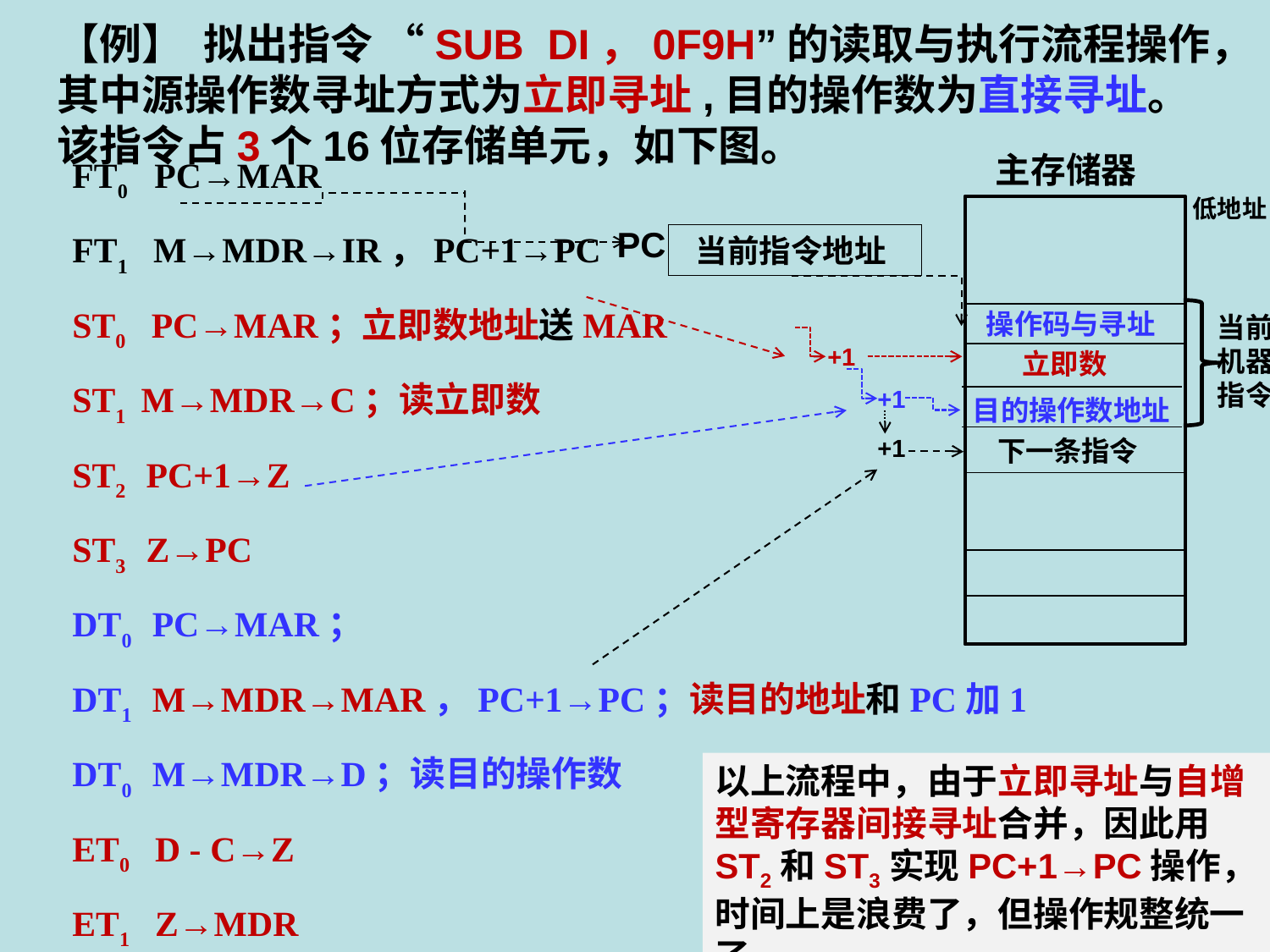

【例】  拟出指令 “SUB  DI，0F9H”的读取与执行流程操作，其中源操作数寻址方式为立即寻址,目的操作数为直接寻址。该指令占3个16位存储单元，如下图。
主存储器
FT0   PC→MAR
FT1     M→MDR→IR，PC+1→PC
ST0     PC→MAR；立即数地址送MAR
ST1   M→MDR→C；读立即数
ST2    PC+1→Z
ST3    Z→PC
DT0    PC→MAR；
DT1    M→MDR→MAR，PC+1→PC；读目的地址和PC加1
DT0    M→MDR→D；读目的操作数
ET0     D - C→Z
ET1     Z→MDR
ET2     MDR→M
低地址

PC
 当前指令地址
操作码与寻址

当前机器指令
+1
立即数
+1
目的操作数地址
+1
下一条指令
以上流程中，由于立即寻址与自增型寄存器间接寻址合并，因此用ST2和ST3实现PC+1→PC操作，时间上是浪费了，但操作规整统一了。